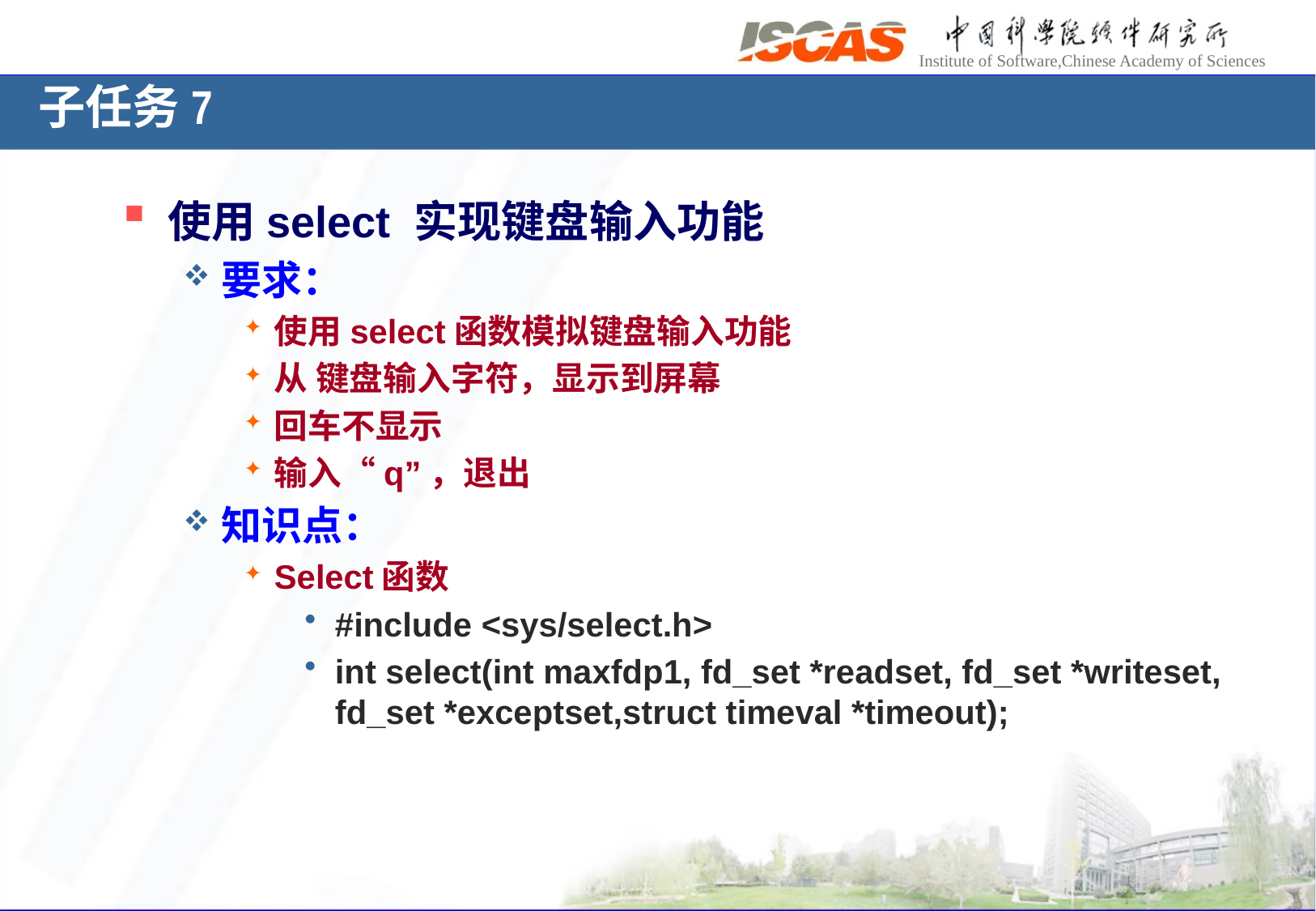

子任务7
使用select 实现键盘输入功能
要求：
使用select函数模拟键盘输入功能
从 键盘输入字符，显示到屏幕
回车不显示
输入“q”，退出
知识点：
Select函数
#include <sys/select.h>
int select(int maxfdp1, fd_set *readset, fd_set *writeset, fd_set *exceptset,struct timeval *timeout);